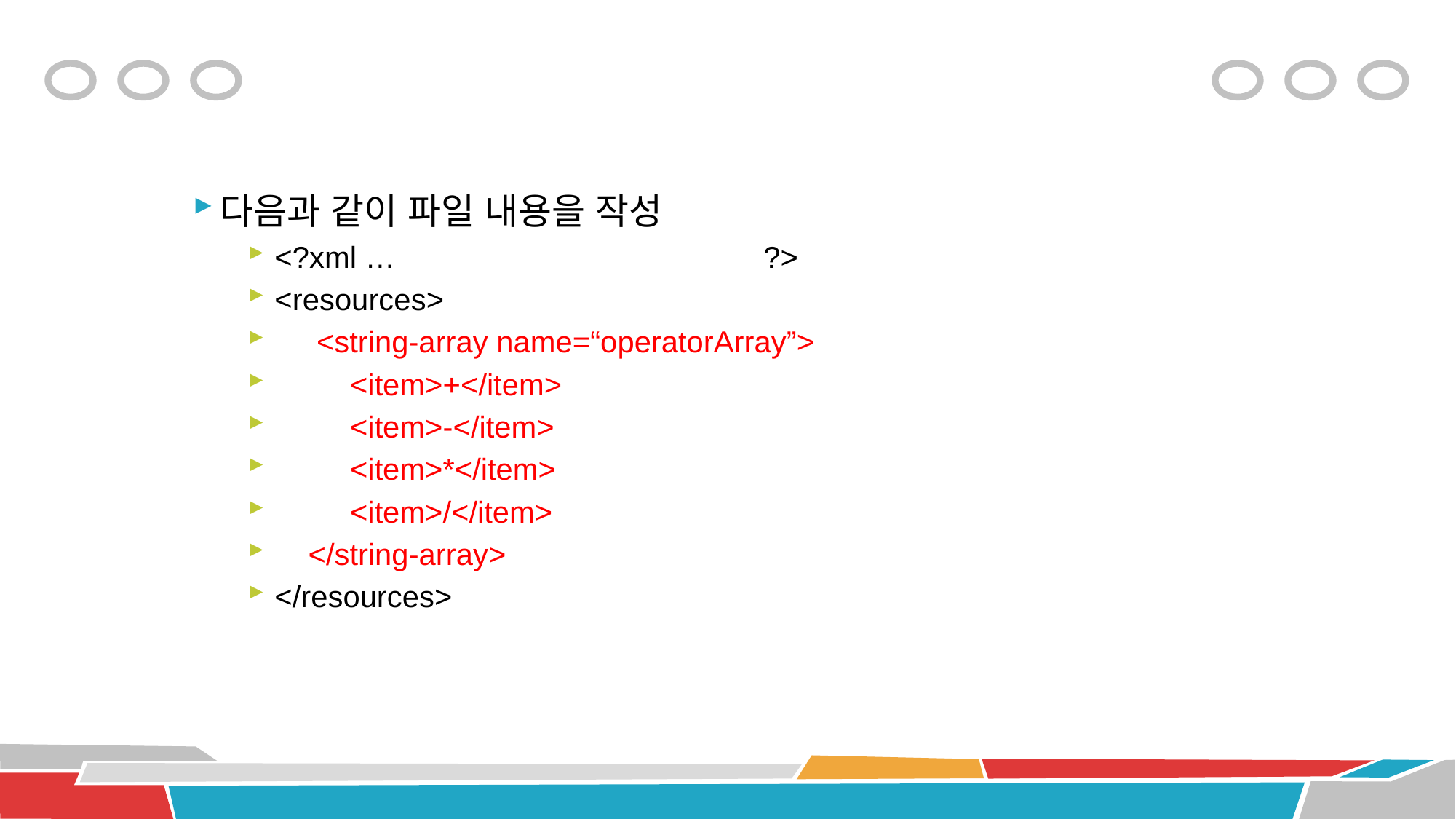

#
다음과 같이 파일 내용을 작성
<?xml …                                            ?>
<resources>
     <string-array name=“operatorArray”>
         <item>+</item>
         <item>-</item>
         <item>*</item>
         <item>/</item>
    </string-array>
</resources>